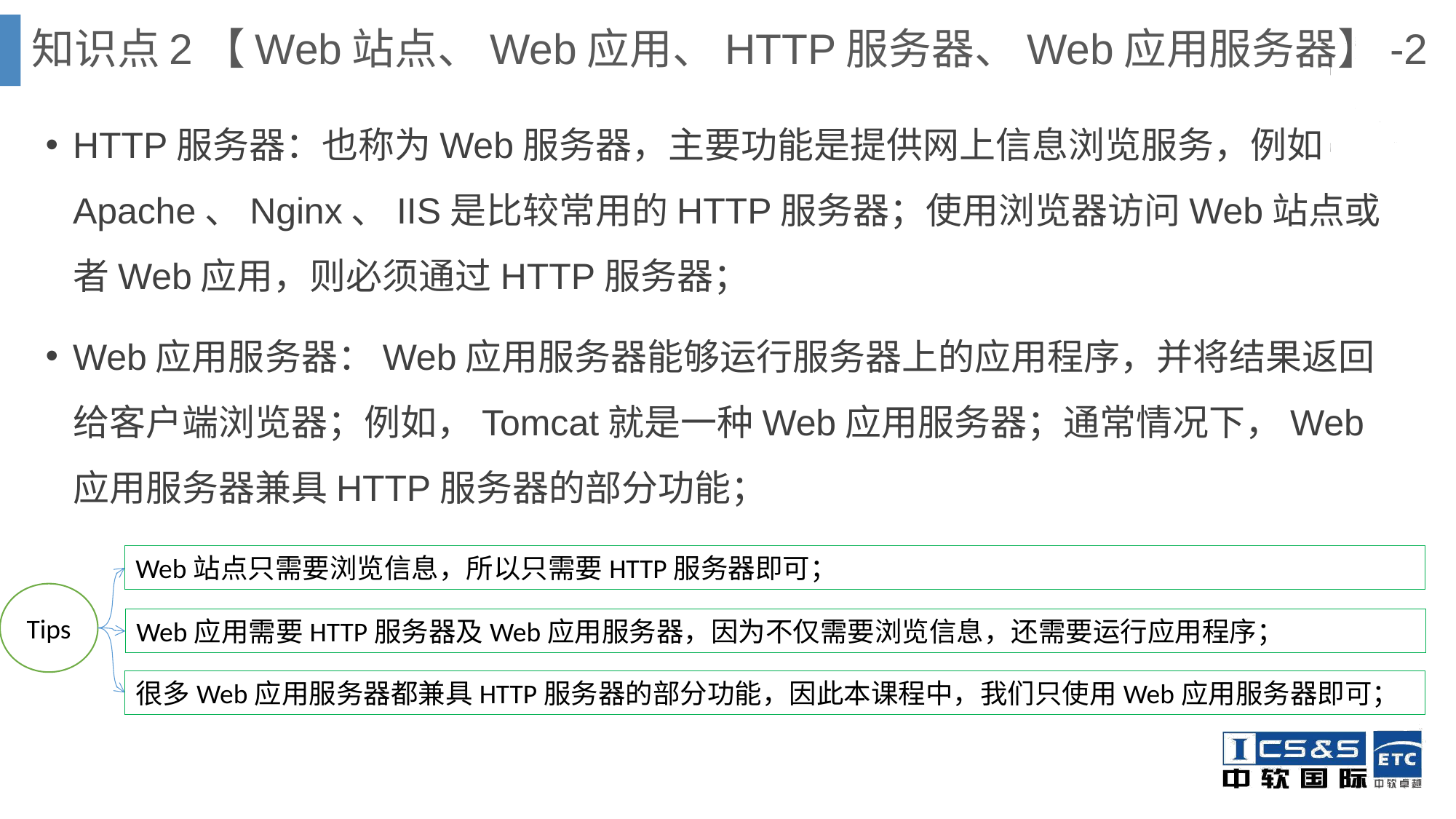

知识点2【Web站点、Web应用、HTTP服务器、Web应用服务器】-2
HTTP服务器：也称为Web服务器，主要功能是提供网上信息浏览服务，例如Apache、Nginx、IIS是比较常用的HTTP服务器；使用浏览器访问Web站点或者Web应用，则必须通过HTTP服务器；
Web应用服务器：Web应用服务器能够运行服务器上的应用程序，并将结果返回给客户端浏览器；例如，Tomcat就是一种Web应用服务器；通常情况下，Web应用服务器兼具HTTP服务器的部分功能；
Web站点只需要浏览信息，所以只需要HTTP服务器即可；
Tips
Web应用需要HTTP服务器及Web应用服务器，因为不仅需要浏览信息，还需要运行应用程序；
很多Web应用服务器都兼具HTTP服务器的部分功能，因此本课程中，我们只使用Web应用服务器即可；